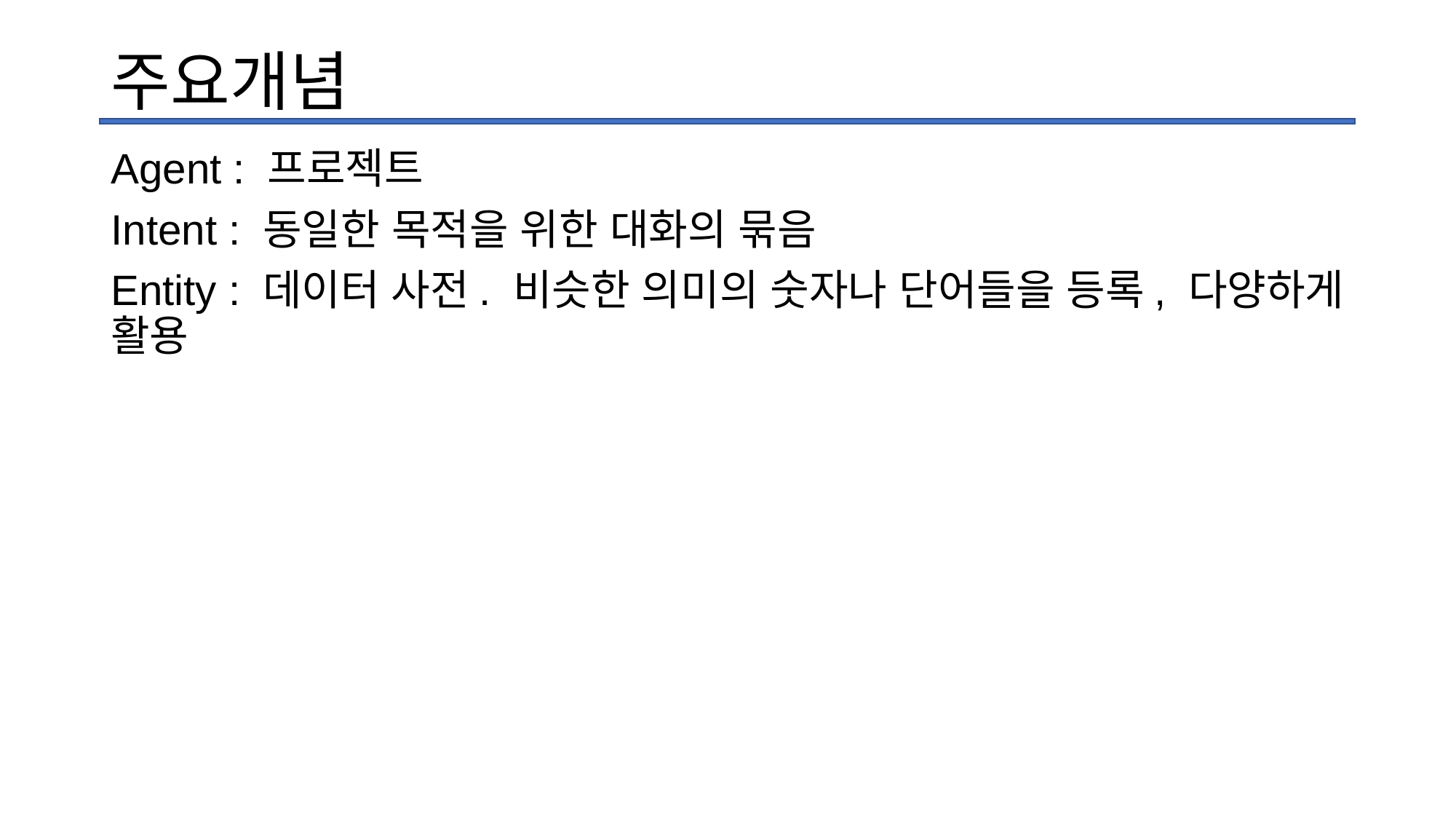

# 주요개념
Agent : 프로젝트
Intent : 동일한 목적을 위한 대화의 묶음
Entity : 데이터 사전. 비슷한 의미의 숫자나 단어들을 등록, 다양하게 활용